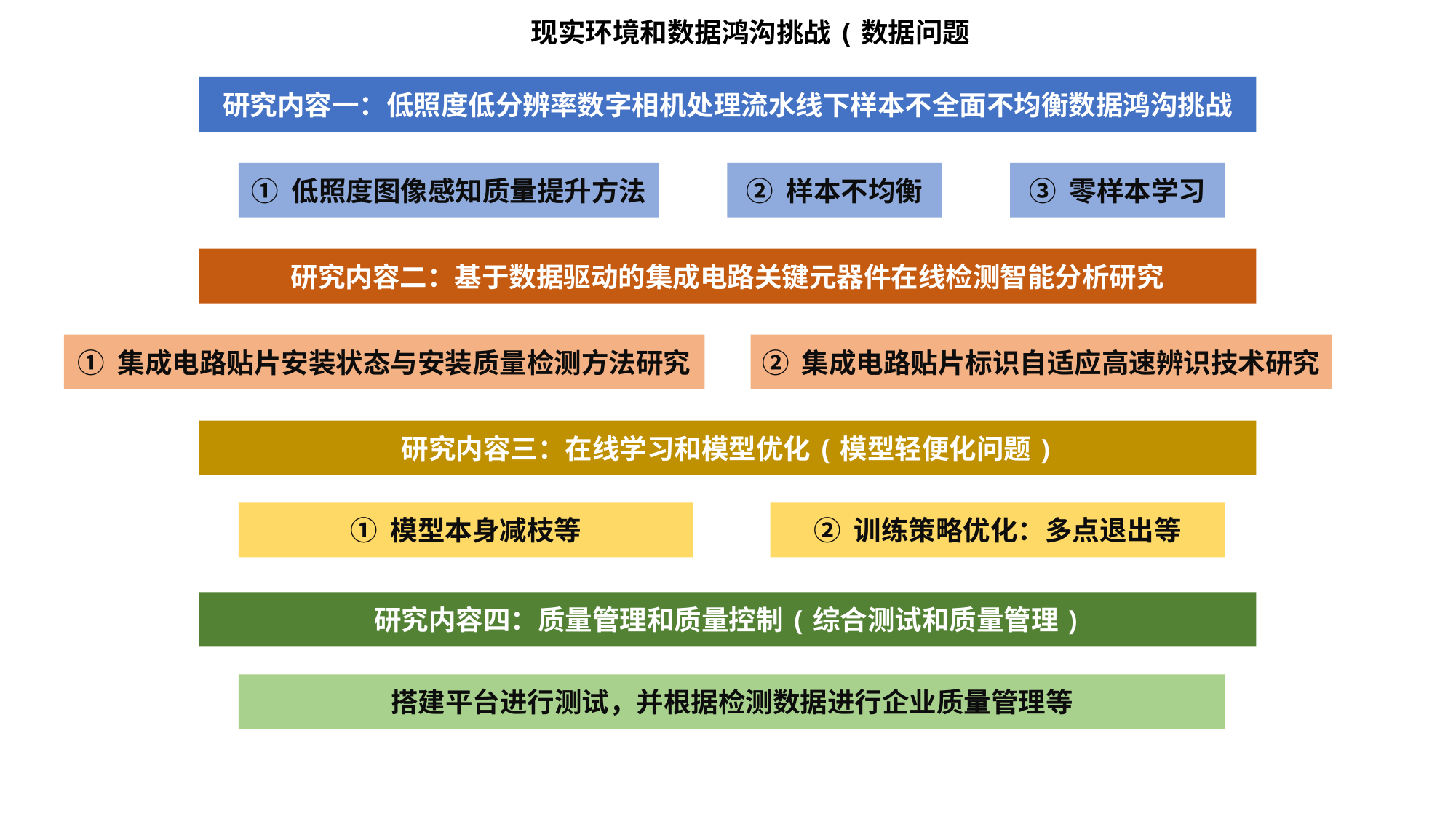

现实环境和数据鸿沟挑战(数据问题
研究内容一：低照度低分辨率数字相机处理流水线下样本不全面不均衡数据鸿沟挑战
② 样本不均衡
③ 零样本学习
① 低照度图像感知质量提升方法
研究内容二：基于数据驱动的集成电路关键元器件在线检测智能分析研究
① 集成电路贴片安装状态与安装质量检测方法研究
② 集成电路贴片标识自适应高速辨识技术研究
研究内容三：在线学习和模型优化(模型轻便化问题)
② 训练策略优化：多点退出等
① 模型本身减枝等
研究内容四：质量管理和质量控制(综合测试和质量管理)
搭建平台进行测试，并根据检测数据进行企业质量管理等